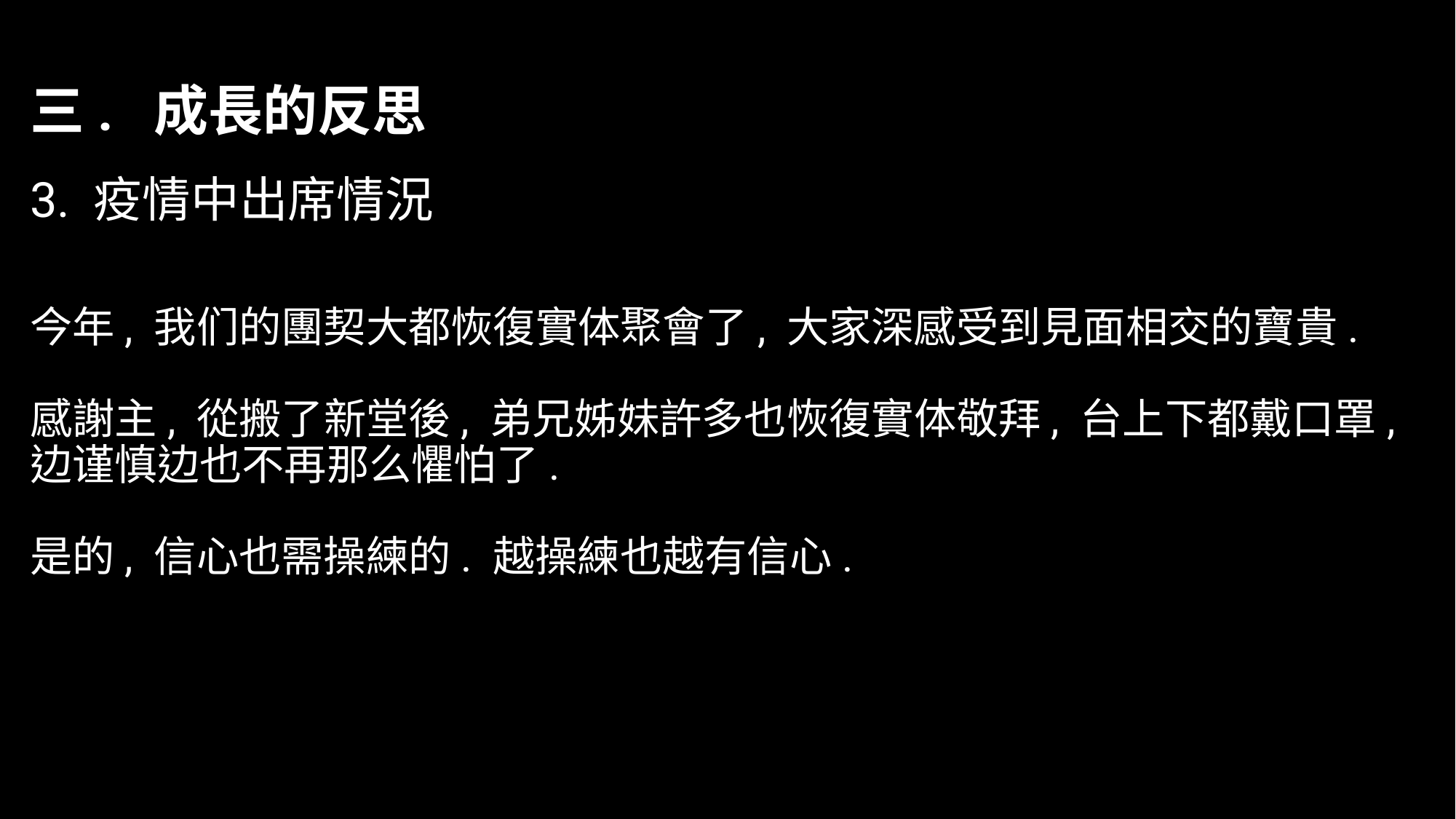

三.  成長的反思

3. 疫情中出席情況

今年, 我们的團契大都恢復實体聚會了, 大家深感受到見面相交的寶貴.

感謝主, 從搬了新堂後, 弟兄姊妹許多也恢復實体敬拜, 台上下都戴口罩,
边谨慎边也不再那么懼怕了.

是的, 信心也需操練的. 越操練也越有信心.